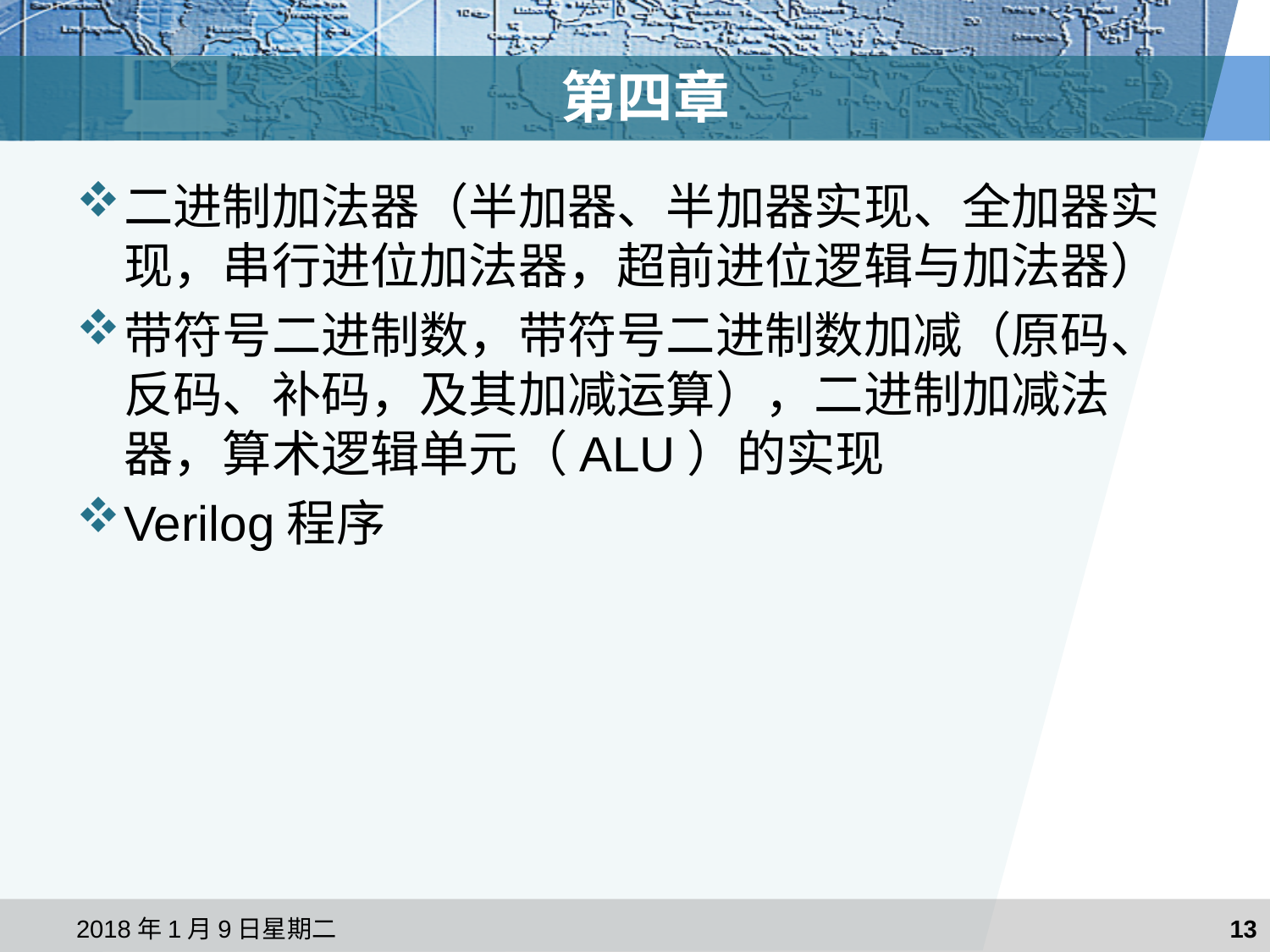

# 第四章
二进制加法器（半加器、半加器实现、全加器实现，串行进位加法器，超前进位逻辑与加法器）
带符号二进制数，带符号二进制数加减（原码、反码、补码，及其加减运算），二进制加减法器，算术逻辑单元（ALU）的实现
Verilog程序
2018年1月9日星期二
13